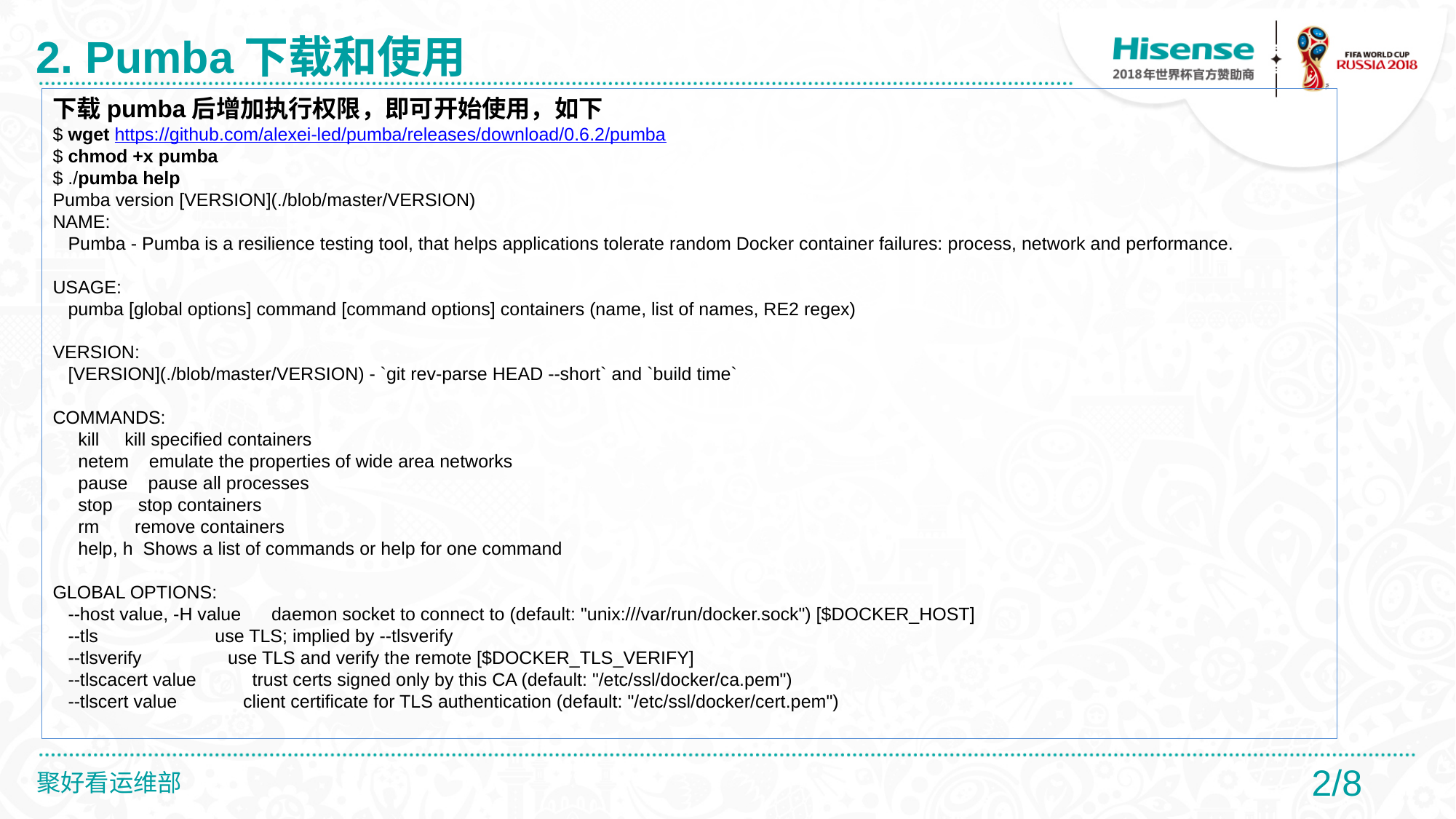

2. Pumba下载和使用
下载pumba后增加执行权限，即可开始使用，如下
$ wget https://github.com/alexei-led/pumba/releases/download/0.6.2/pumba
$ chmod +x pumba
$ ./pumba help
Pumba version [VERSION](./blob/master/VERSION)
NAME:
   Pumba - Pumba is a resilience testing tool, that helps applications tolerate random Docker container failures: process, network and performance.

USAGE:
   pumba [global options] command [command options] containers (name, list of names, RE2 regex)

VERSION:
   [VERSION](./blob/master/VERSION) - `git rev-parse HEAD --short` and `build time`

COMMANDS:
     kill     kill specified containers
     netem    emulate the properties of wide area networks
     pause    pause all processes
     stop     stop containers
     rm       remove containers
     help, h  Shows a list of commands or help for one command

GLOBAL OPTIONS:
   --host value, -H value      daemon socket to connect to (default: "unix:///var/run/docker.sock") [$DOCKER_HOST]
   --tls                       use TLS; implied by --tlsverify
   --tlsverify                 use TLS and verify the remote [$DOCKER_TLS_VERIFY]
   --tlscacert value           trust certs signed only by this CA (default: "/etc/ssl/docker/ca.pem")
   --tlscert value             client certificate for TLS authentication (default: "/etc/ssl/docker/cert.pem")

2/8
聚好看运维部